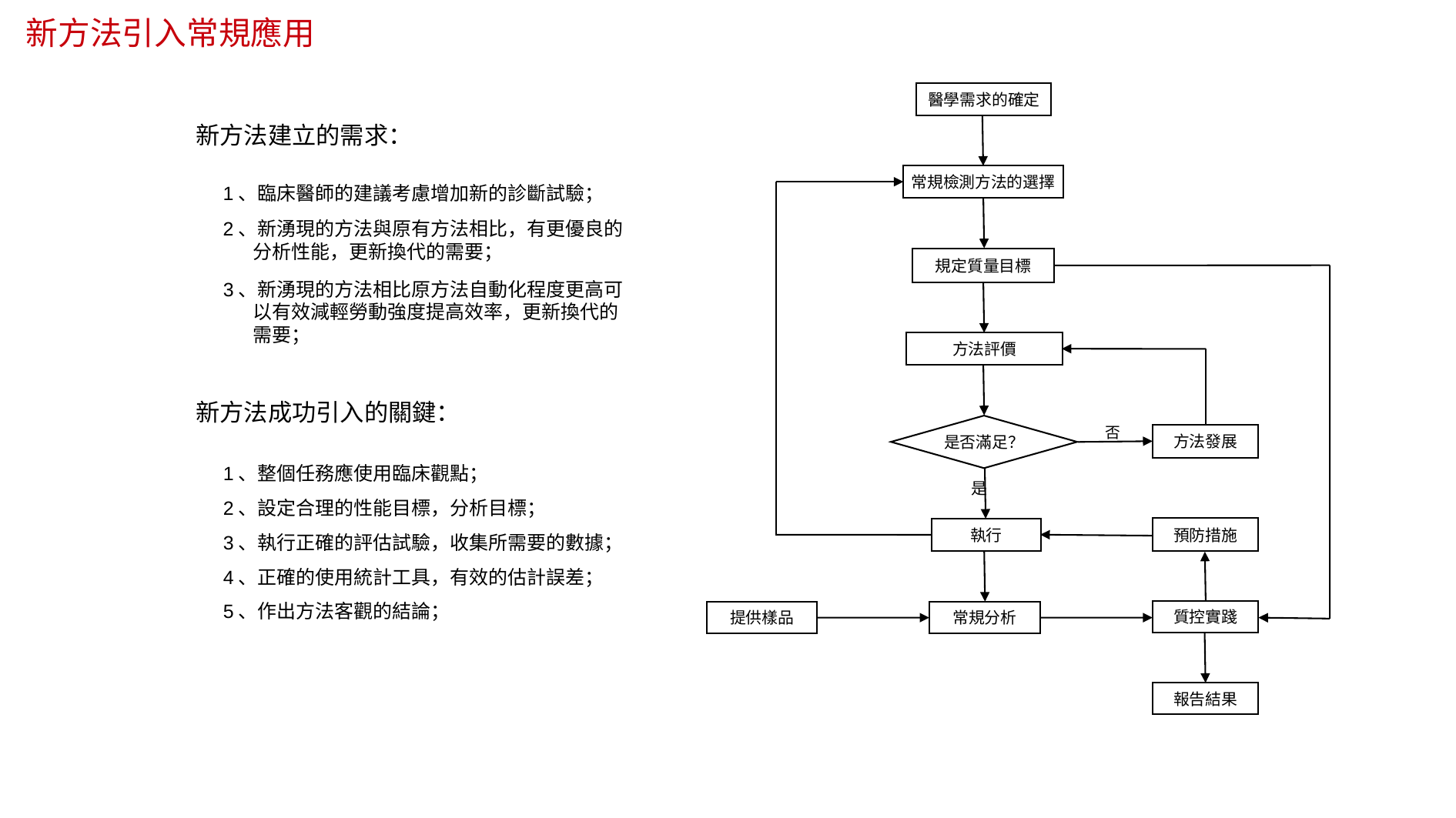

新方法引入常規應用
醫學需求的確定

常規檢測方法的選擇

規定質量目標

方法評價

是否滿足？
否
方法發展

是
預防措施
執行

質控實踐
常規分析
提供樣品

報告結果
新方法建立的需求：
1、臨床醫師的建議考慮增加新的診斷試驗；
2、新湧現的方法與原有方法相比，有更優良的
      分析性能，更新換代的需要；
3、新湧現的方法相比原方法自動化程度更高可
      以有效減輕勞動強度提高效率，更新換代的
      需要；
新方法成功引入的關鍵：
1、整個任務應使用臨床觀點；
2、設定合理的性能目標，分析目標；
3、執行正確的評估試驗，收集所需要的數據；
4、正確的使用統計工具，有效的估計誤差；
5、作出方法客觀的結論；